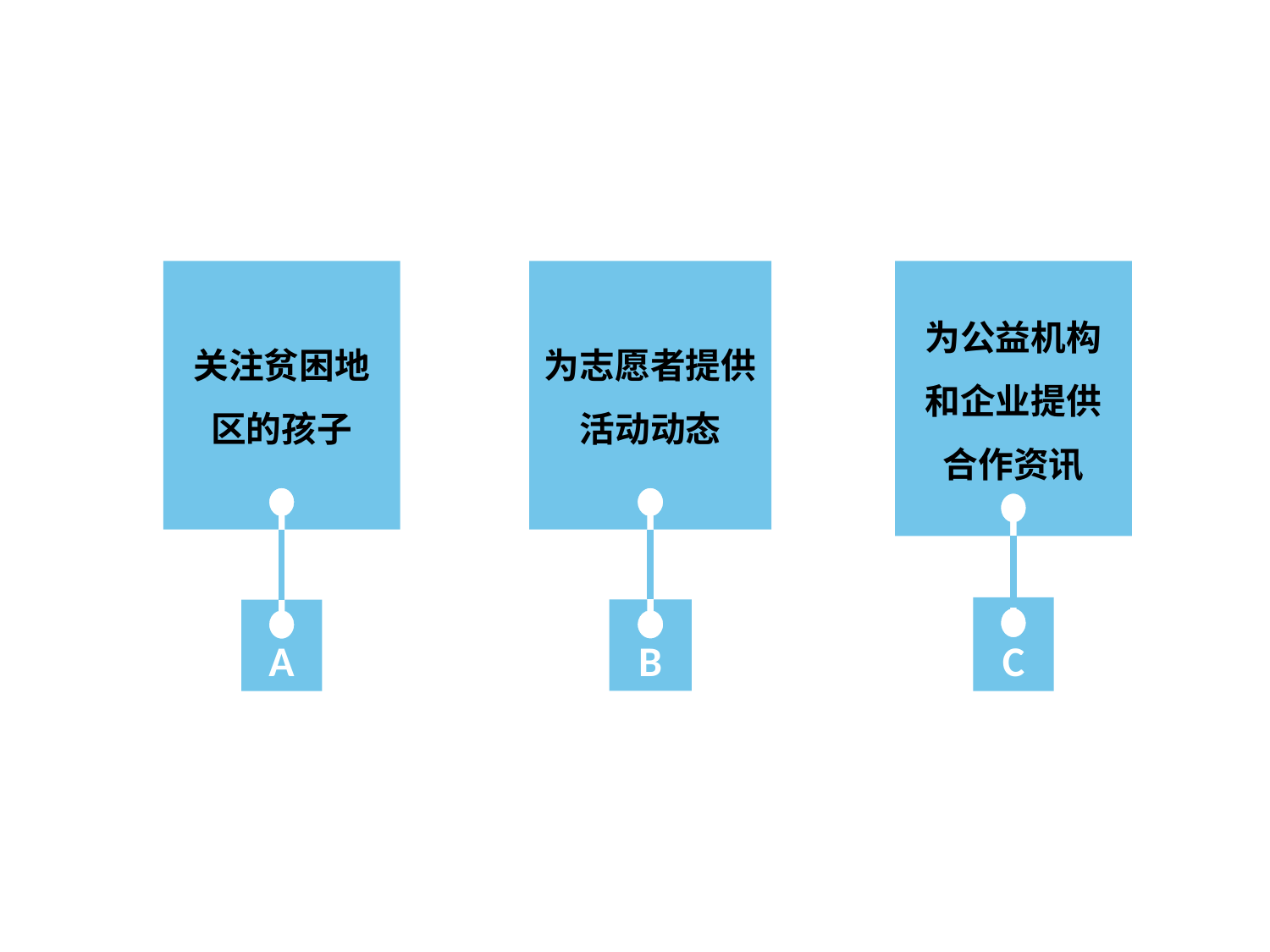

为志愿者提供活动动态

B
关注贫困地区的孩子

A
为公益机构和企业提供合作资讯

C